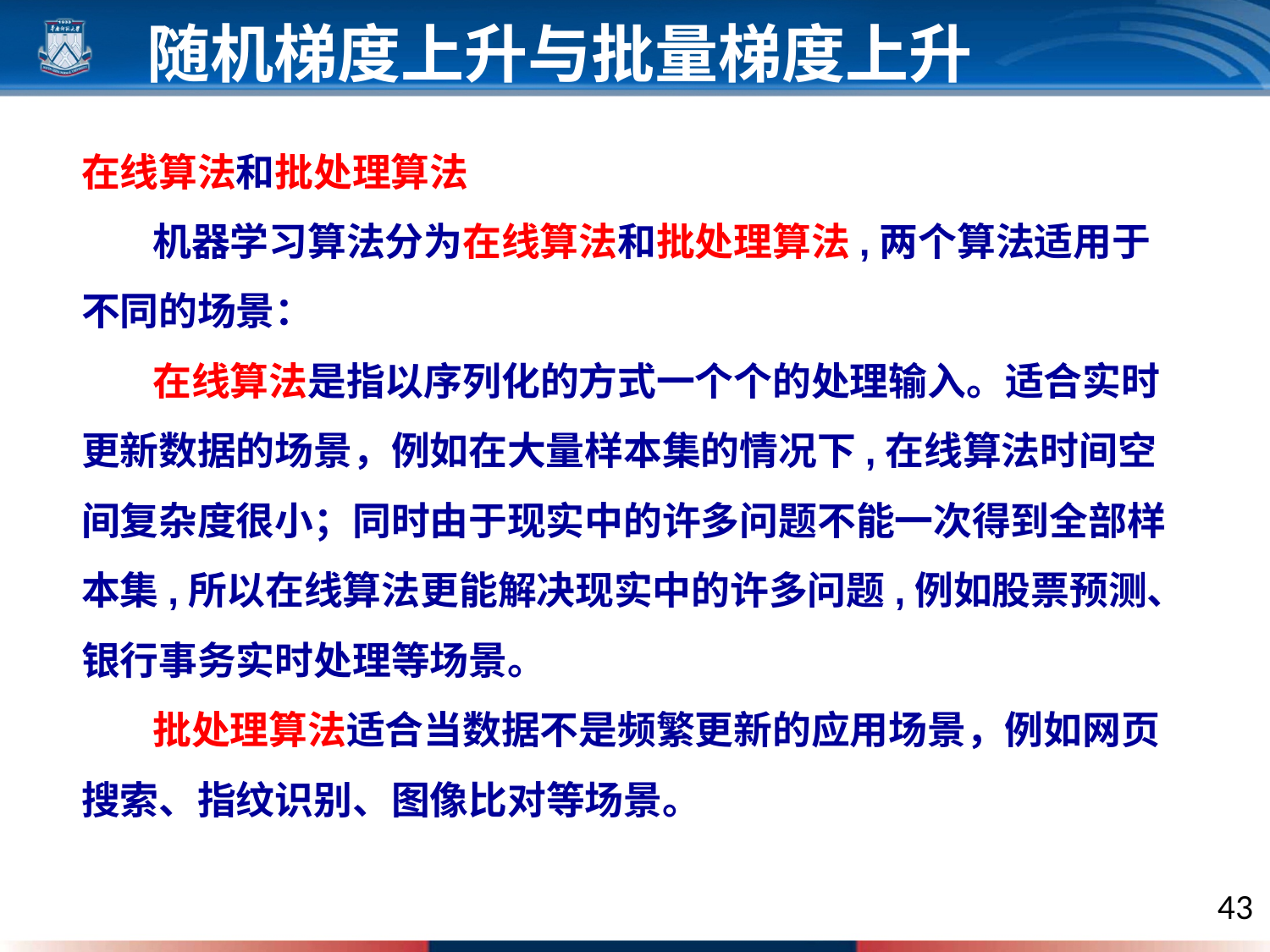

随机梯度上升与批量梯度上升
在线算法和批处理算法
       机器学习算法分为在线算法和批处理算法,两个算法适用于不同的场景：
       在线算法是指以序列化的方式一个个的处理输入。适合实时更新数据的场景，例如在大量样本集的情况下,在线算法时间空间复杂度很小；同时由于现实中的许多问题不能一次得到全部样本集,所以在线算法更能解决现实中的许多问题,例如股票预测、银行事务实时处理等场景。
       批处理算法适合当数据不是频繁更新的应用场景，例如网页搜索、指纹识别、图像比对等场景。